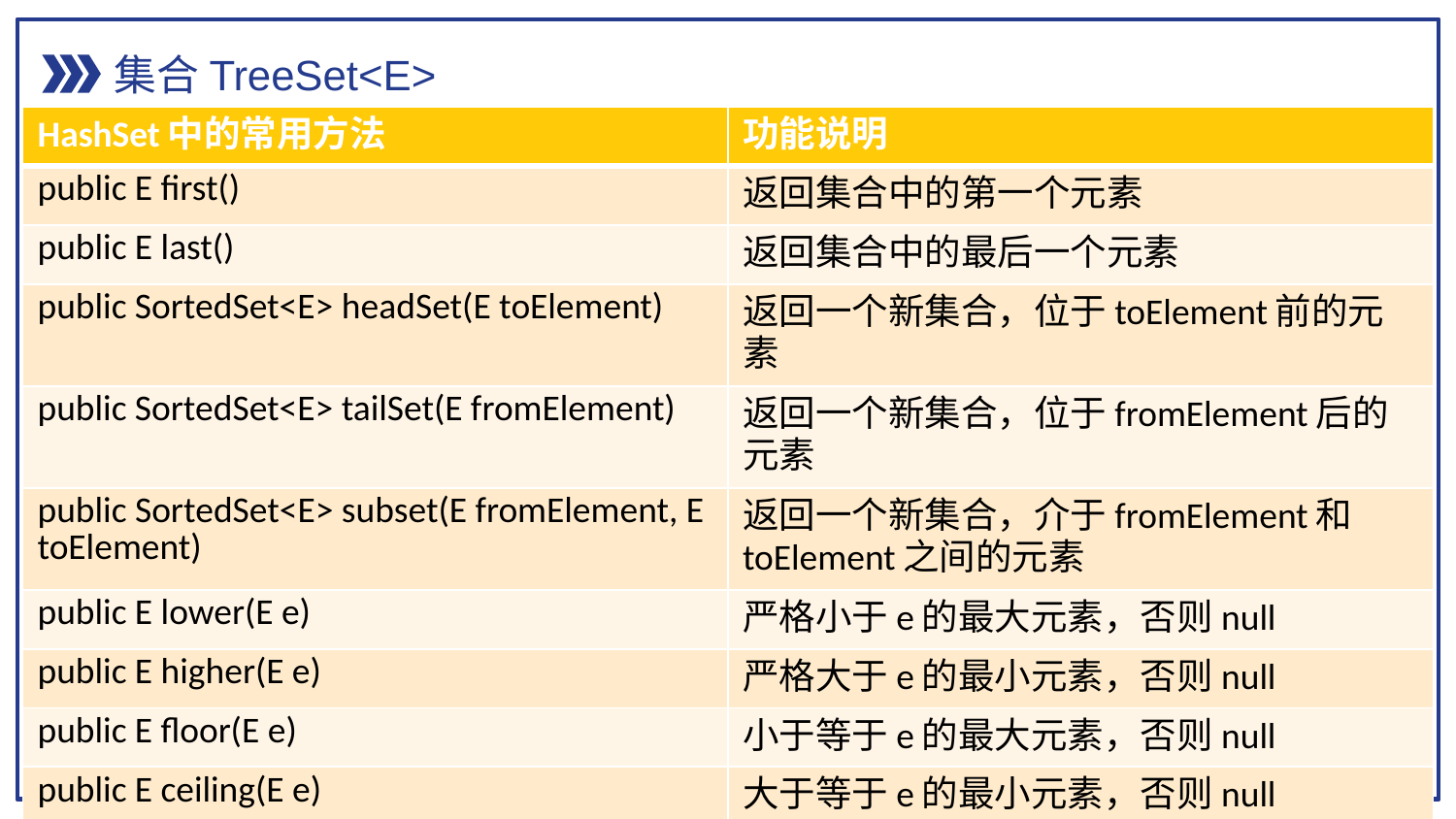

集合TreeSet<E>

| HashSet中的常用方法 | 功能说明 |
| --- | --- |
| public E first() | 返回集合中的第一个元素 |
| public E last() | 返回集合中的最后一个元素 |
| public SortedSet<E> headSet(E toElement) | 返回一个新集合，位于toElement前的元素 |
| public SortedSet<E> tailSet(E fromElement) | 返回一个新集合，位于fromElement后的元素 |
| public SortedSet<E> subset(E fromElement, E toElement) | 返回一个新集合，介于fromElement和toElement之间的元素 |
| public E lower(E e) | 严格小于e的最大元素，否则null |
| public E higher(E e) | 严格大于e的最小元素，否则null |
| public E floor(E e) | 小于等于e的最大元素，否则null |
| public E ceiling(E e) | 大于等于e的最小元素，否则null |